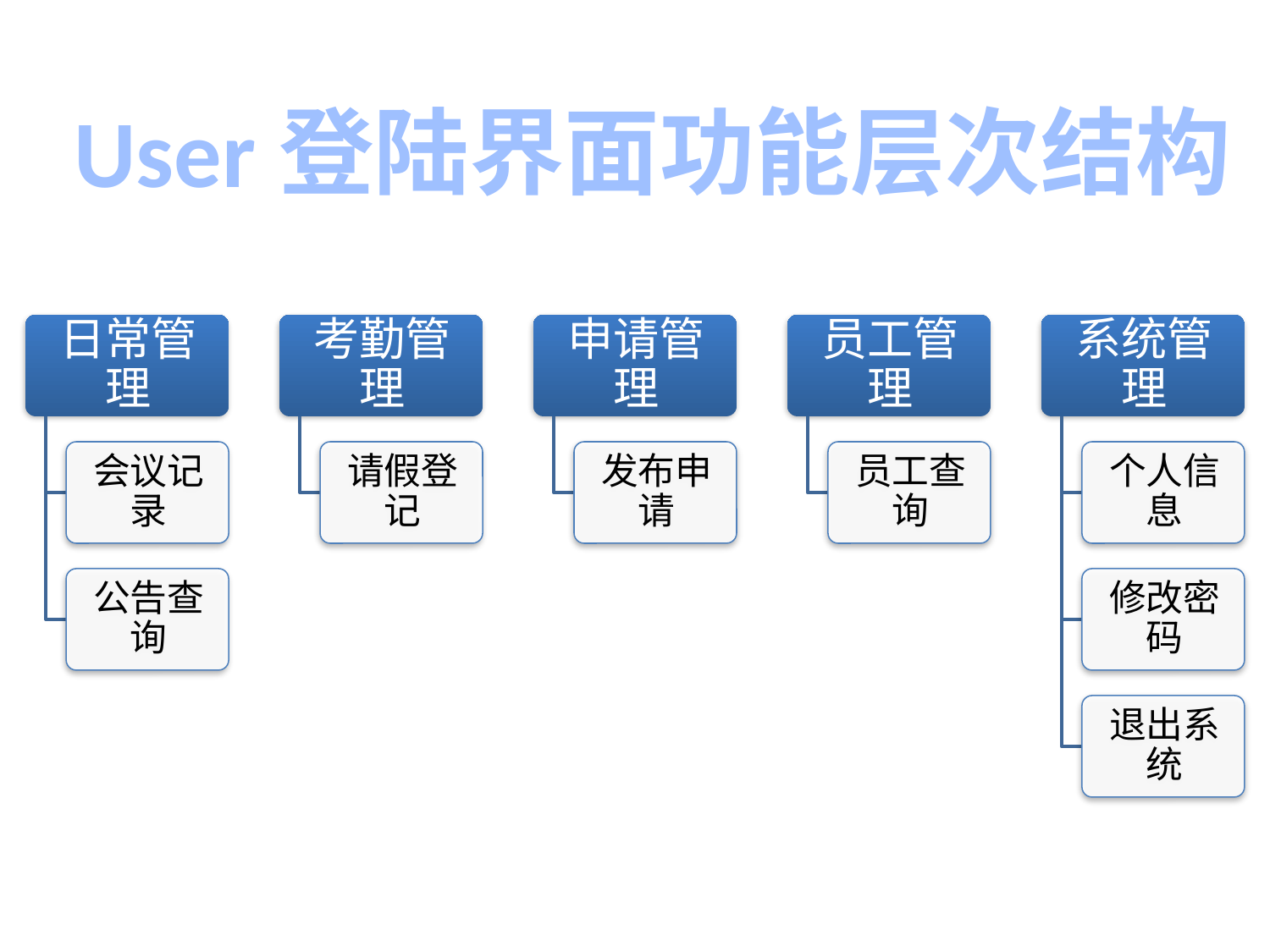

User登陆界面功能层次结构
日常管理
会议记录
公告查询
考勤管理
请假登记
申请管理
发布申请
员工管理
员工查询
系统管理
个人信息
修改密码
退出系统